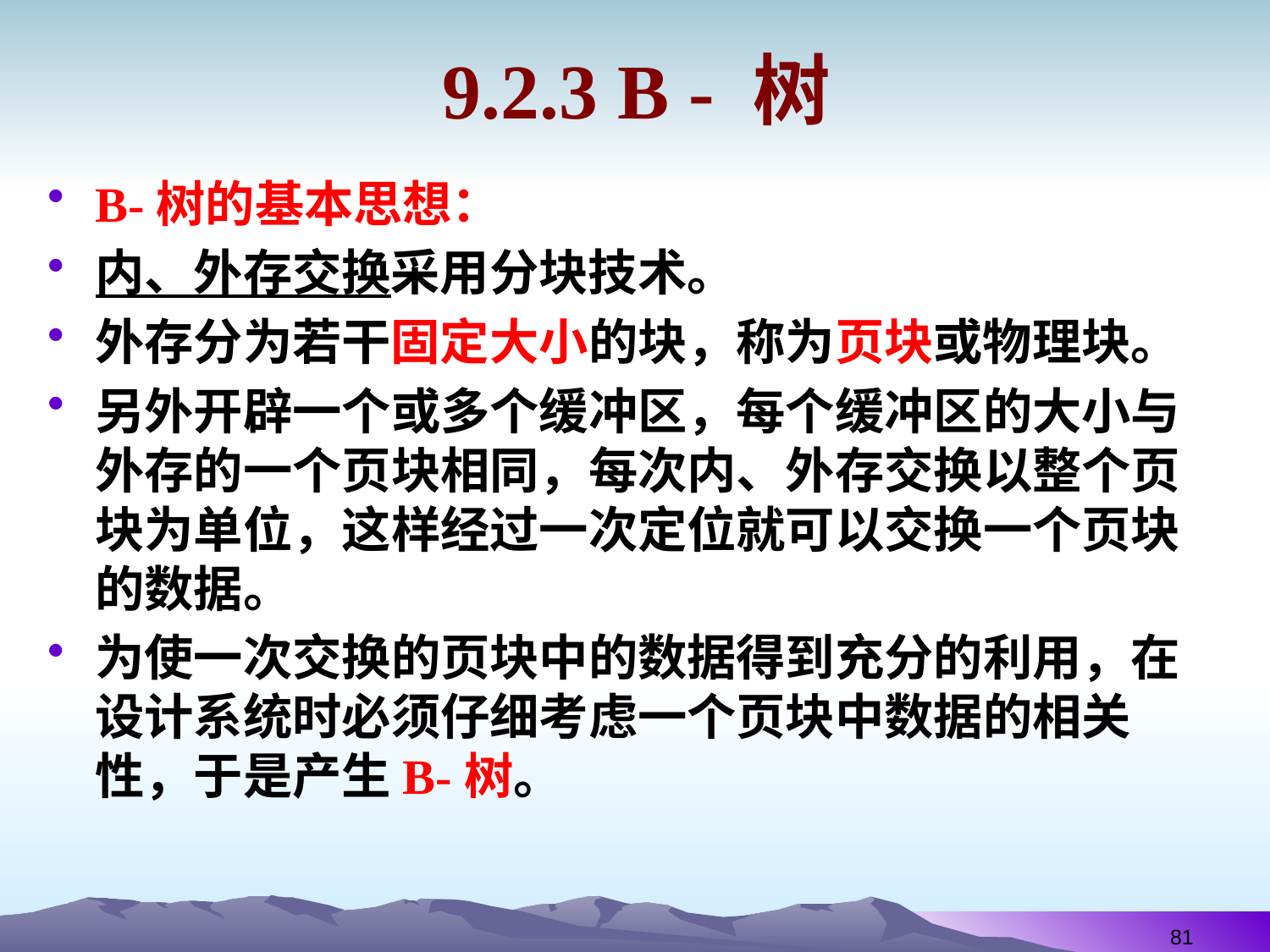

# 9.2.3 B - 树
B-树的基本思想：
内、外存交换采用分块技术。
外存分为若干固定大小的块，称为页块或物理块。
另外开辟一个或多个缓冲区，每个缓冲区的大小与外存的一个页块相同，每次内、外存交换以整个页块为单位，这样经过一次定位就可以交换一个页块的数据。
为使一次交换的页块中的数据得到充分的利用，在设计系统时必须仔细考虑一个页块中数据的相关性，于是产生B-树。

81